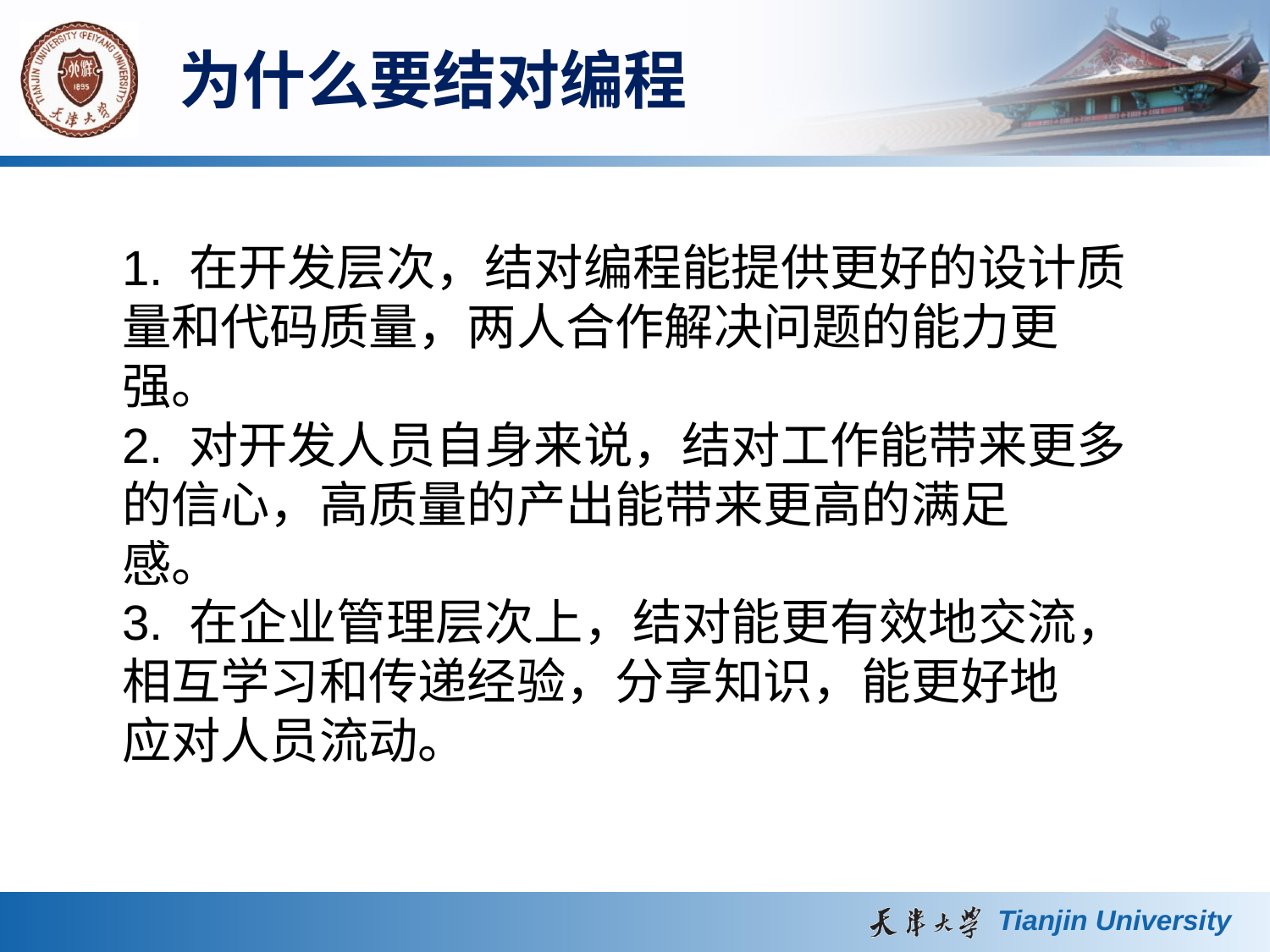

为什么要结对编程
1. 在开发层次，结对编程能提供更好的设计质量和代码质量，两人合作解决问题的能力更
强。
2. 对开发人员自身来说，结对工作能带来更多的信心，高质量的产出能带来更高的满足
感。
3. 在企业管理层次上，结对能更有效地交流，相互学习和传递经验，分享知识，能更好地
应对人员流动。
25